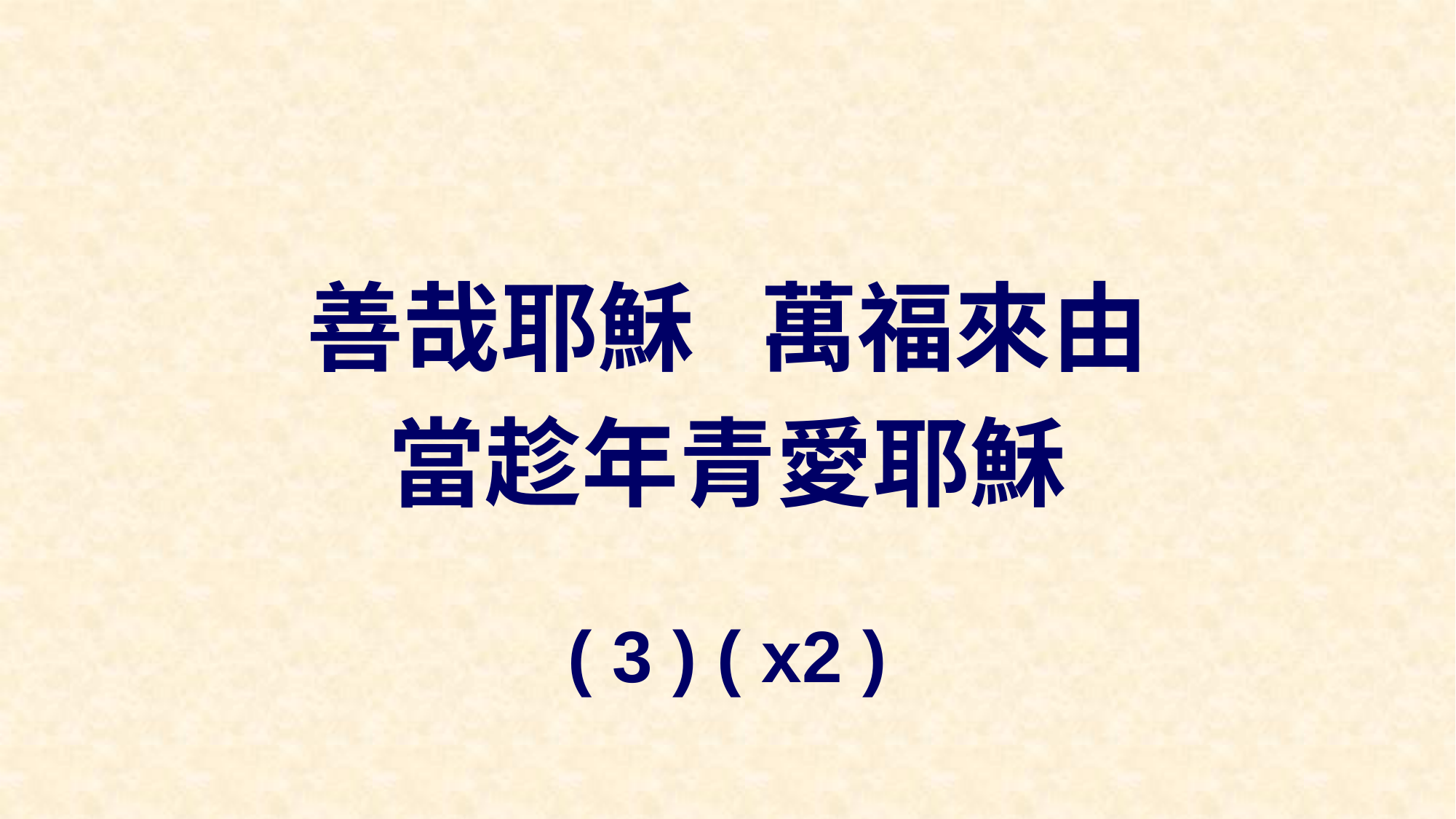

善哉耶穌   萬福來由
當趁年青愛耶穌
( 3 ) ( x2 )